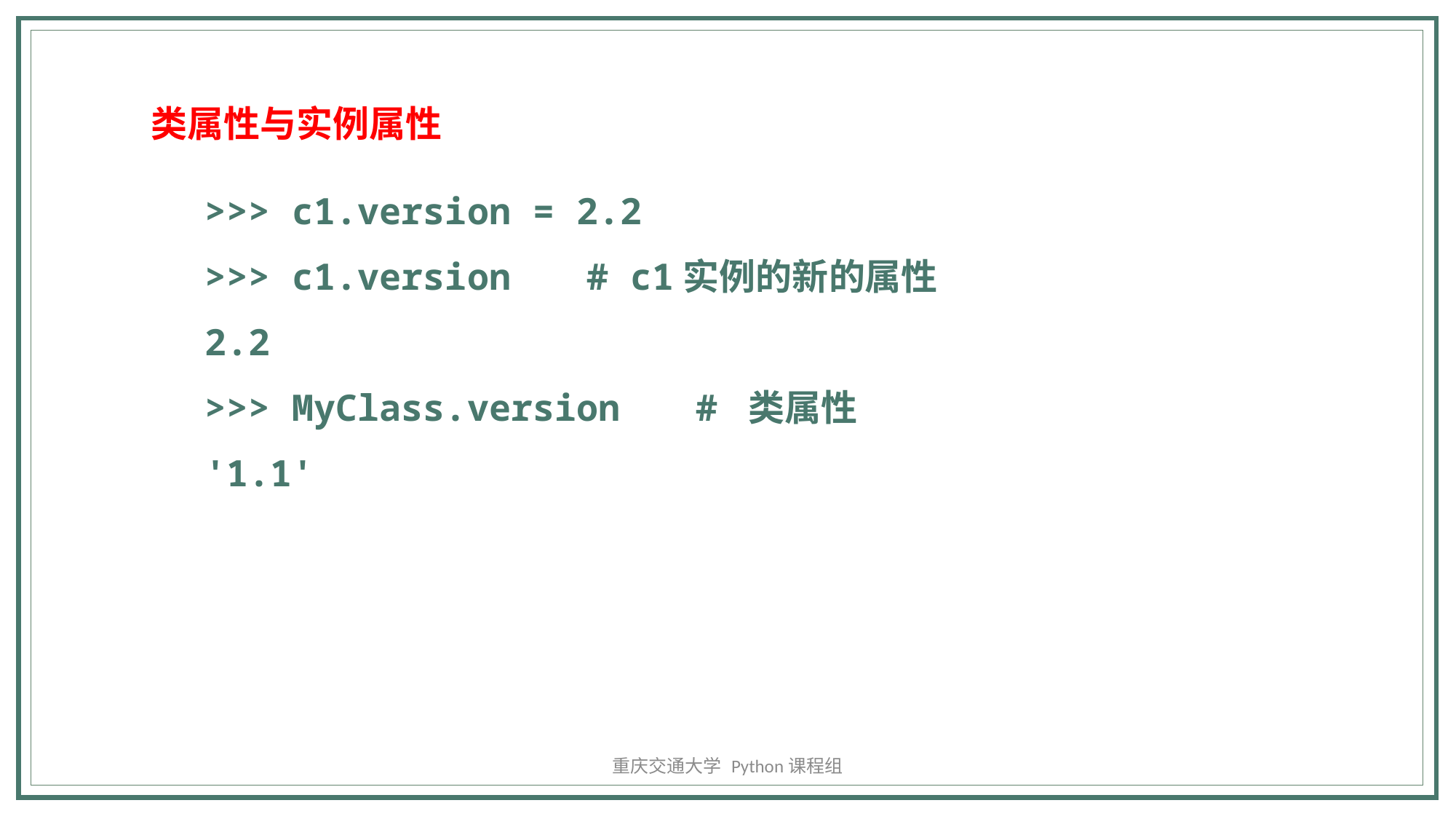

类属性与实例属性
>>> c1.version = 2.2
>>> c1.version 	# c1实例的新的属性
2.2
>>> MyClass.version 	# 类属性
'1.1'
重庆交通大学 Python课程组